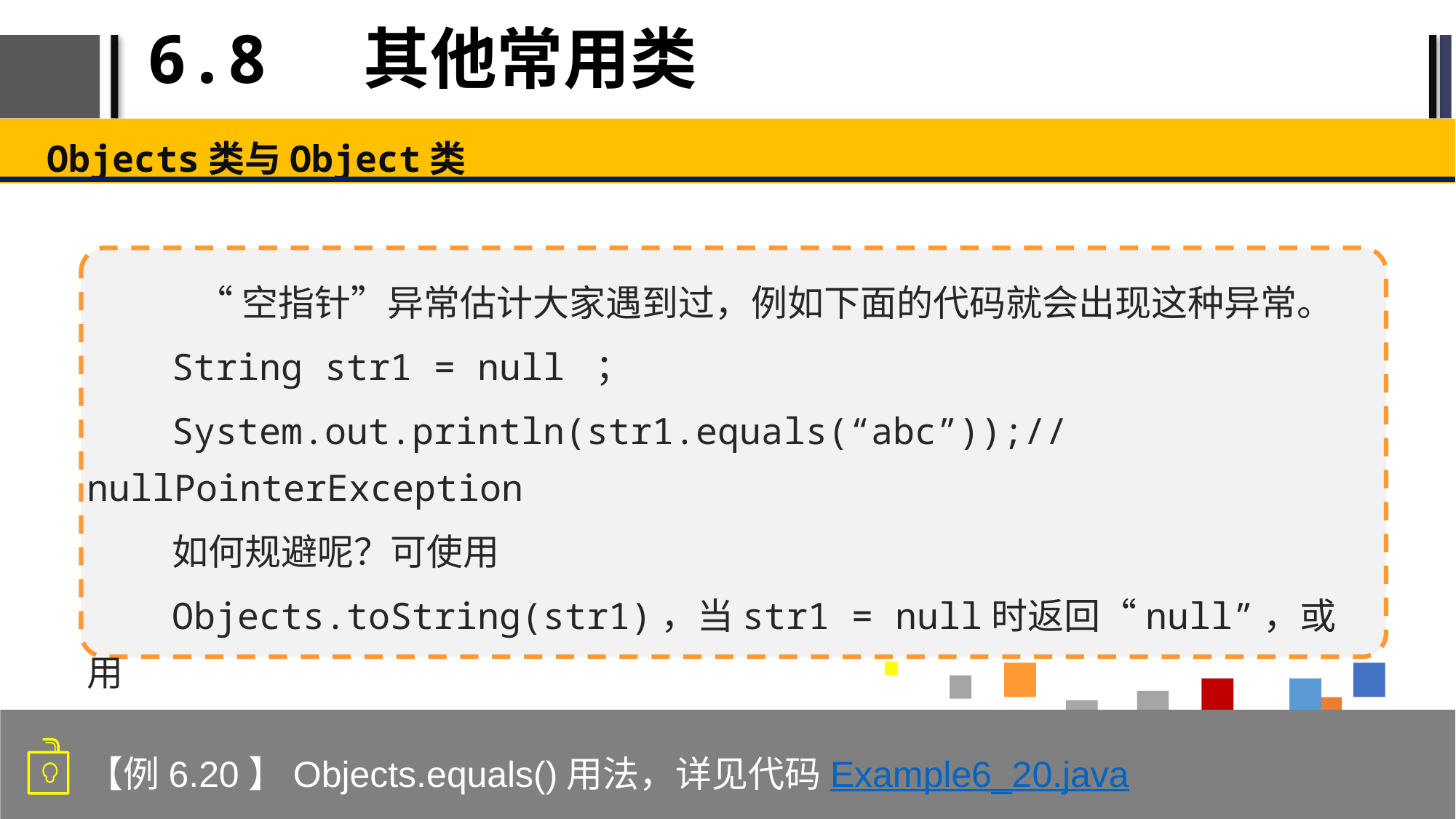

# 6.8  其他常用类

Objects类与Object类

   “空指针”异常估计大家遇到过，例如下面的代码就会出现这种异常。
String str1 = null ；
System.out.println(str1.equals(“abc”));//nullPointerException
如何规避呢？可使用
Objects.toString(str1)，当str1 = null时返回“null”，或用
Objects.toString(null,“default string”))返回指定字符串。

【例6.20】Objects.equals()用法，详见代码Example6_20.java